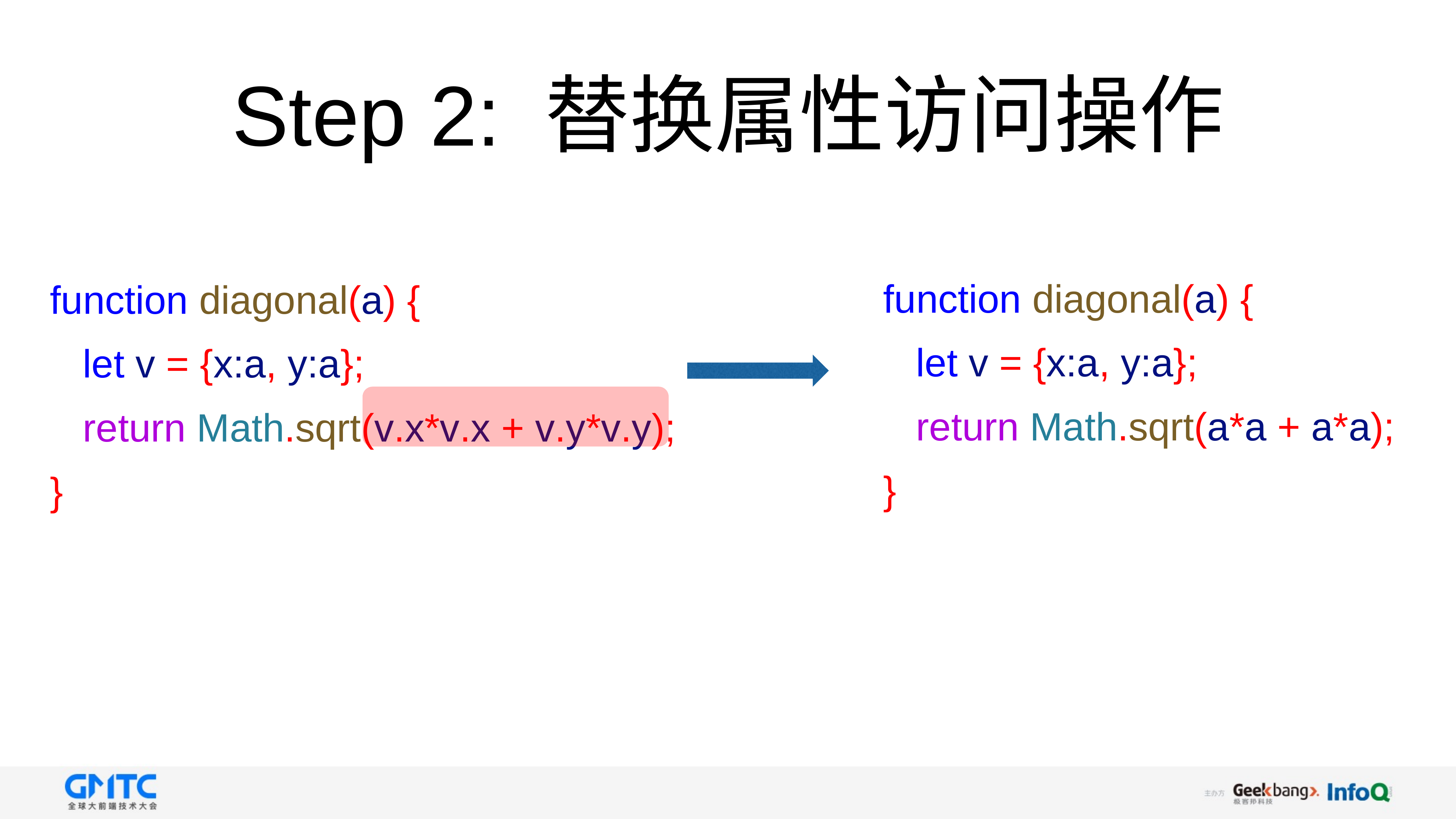

# Step 2: 替换属性访问操作
function diagonal(a) {
   let v = {x:a, y:a};
   return Math.sqrt(a*a + a*a);
}
function diagonal(a) {
   let v = {x:a, y:a};
   return Math.sqrt(v.x*v.x + v.y*v.y);
}